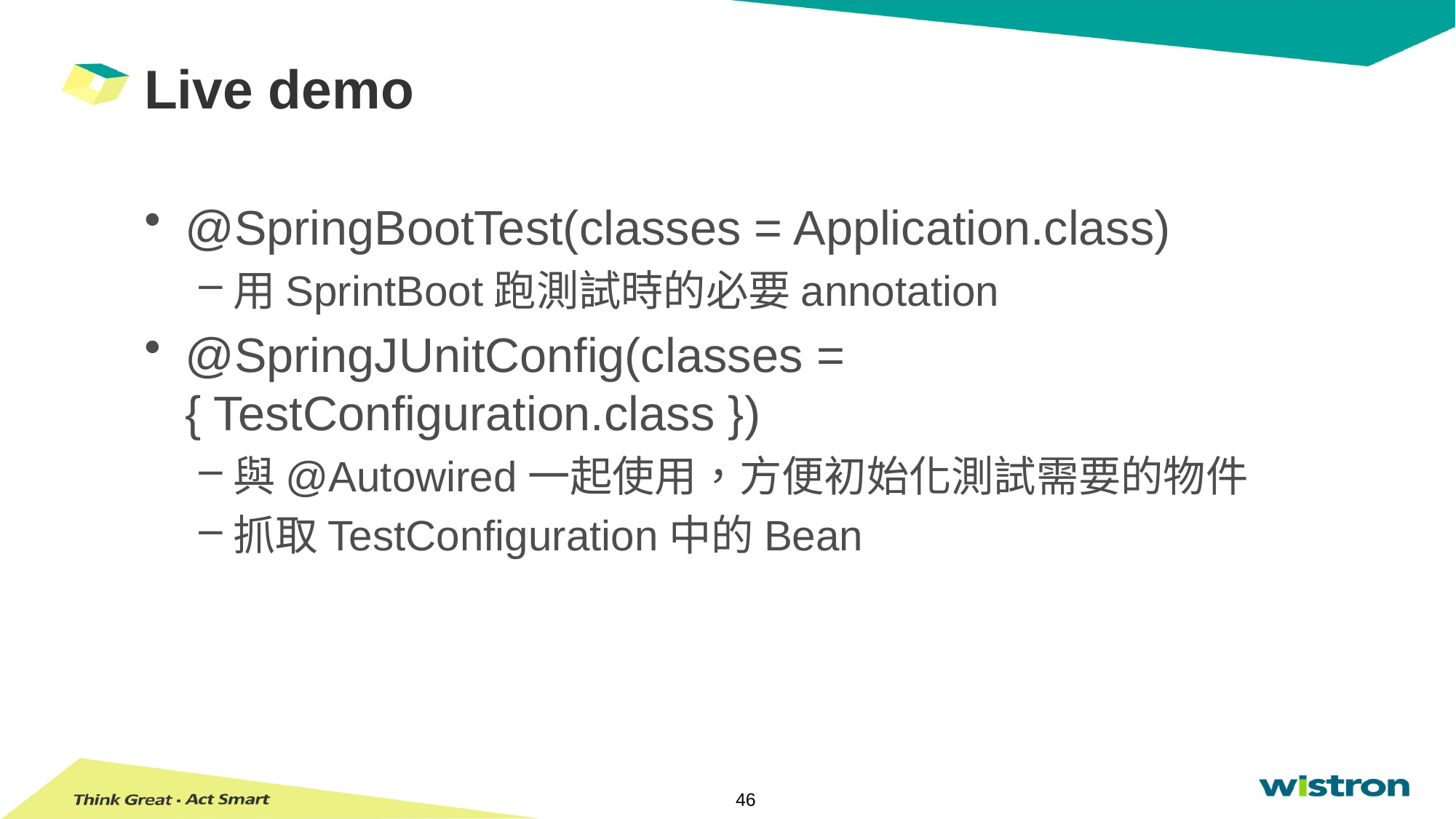

# Live demo
@SpringBootTest(classes = Application.class)
用SprintBoot跑測試時的必要annotation
@SpringJUnitConfig(classes = { TestConfiguration.class })
與@Autowired一起使用，方便初始化測試需要的物件
抓取TestConfiguration中的Bean
46